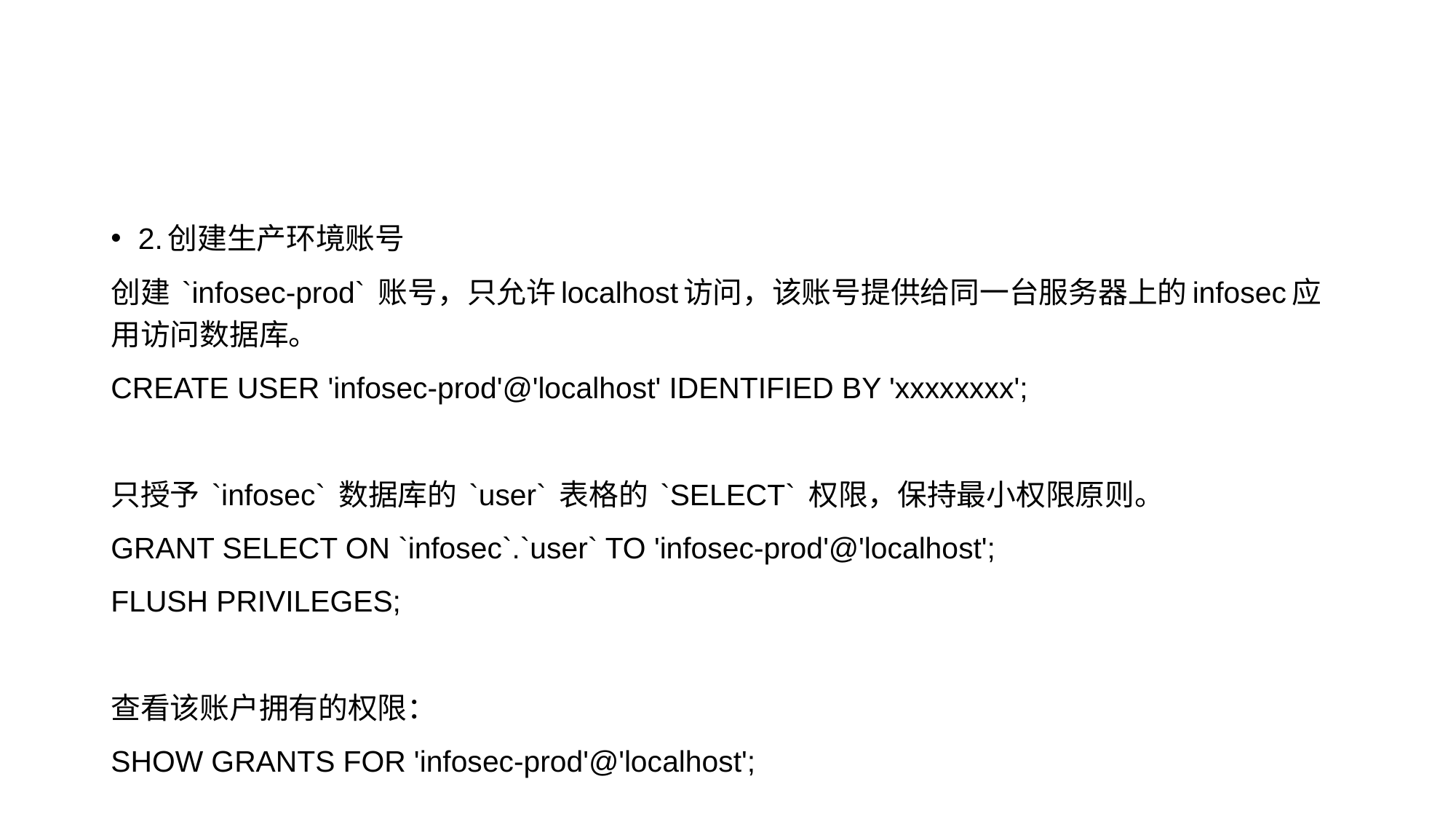

#
2.创建生产环境账号
创建 `infosec-prod` 账号，只允许localhost访问，该账号提供给同一台服务器上的infosec应用访问数据库。
CREATE USER 'infosec-prod'@'localhost' IDENTIFIED BY 'xxxxxxxx';

只授予 `infosec` 数据库的 `user` 表格的 `SELECT` 权限，保持最小权限原则。
GRANT SELECT ON `infosec`.`user` TO 'infosec-prod'@'localhost';
FLUSH PRIVILEGES;

查看该账户拥有的权限：
SHOW GRANTS FOR 'infosec-prod'@'localhost';